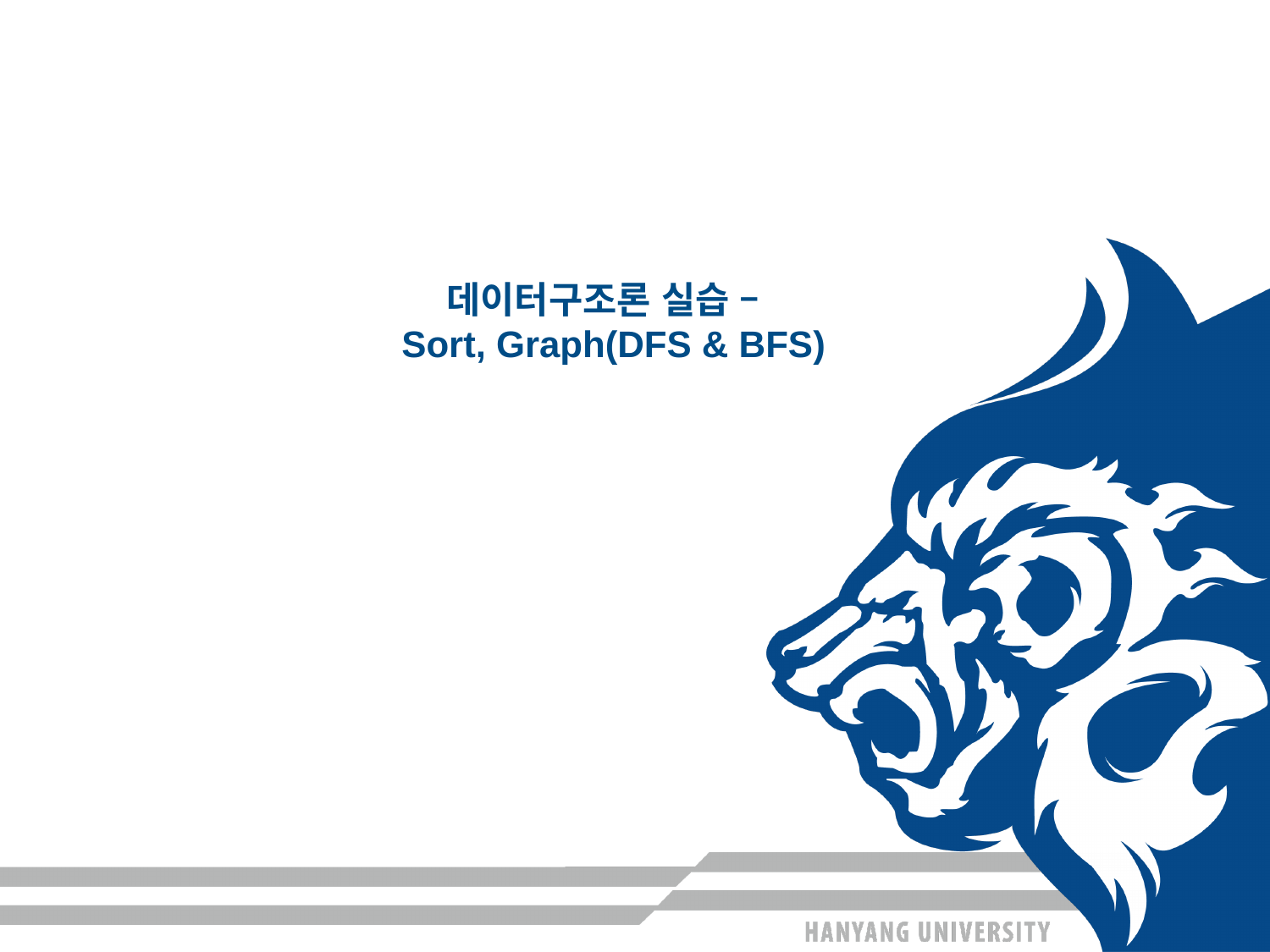

# 데이터구조론 실습 – Sort, Graph(DFS & BFS)